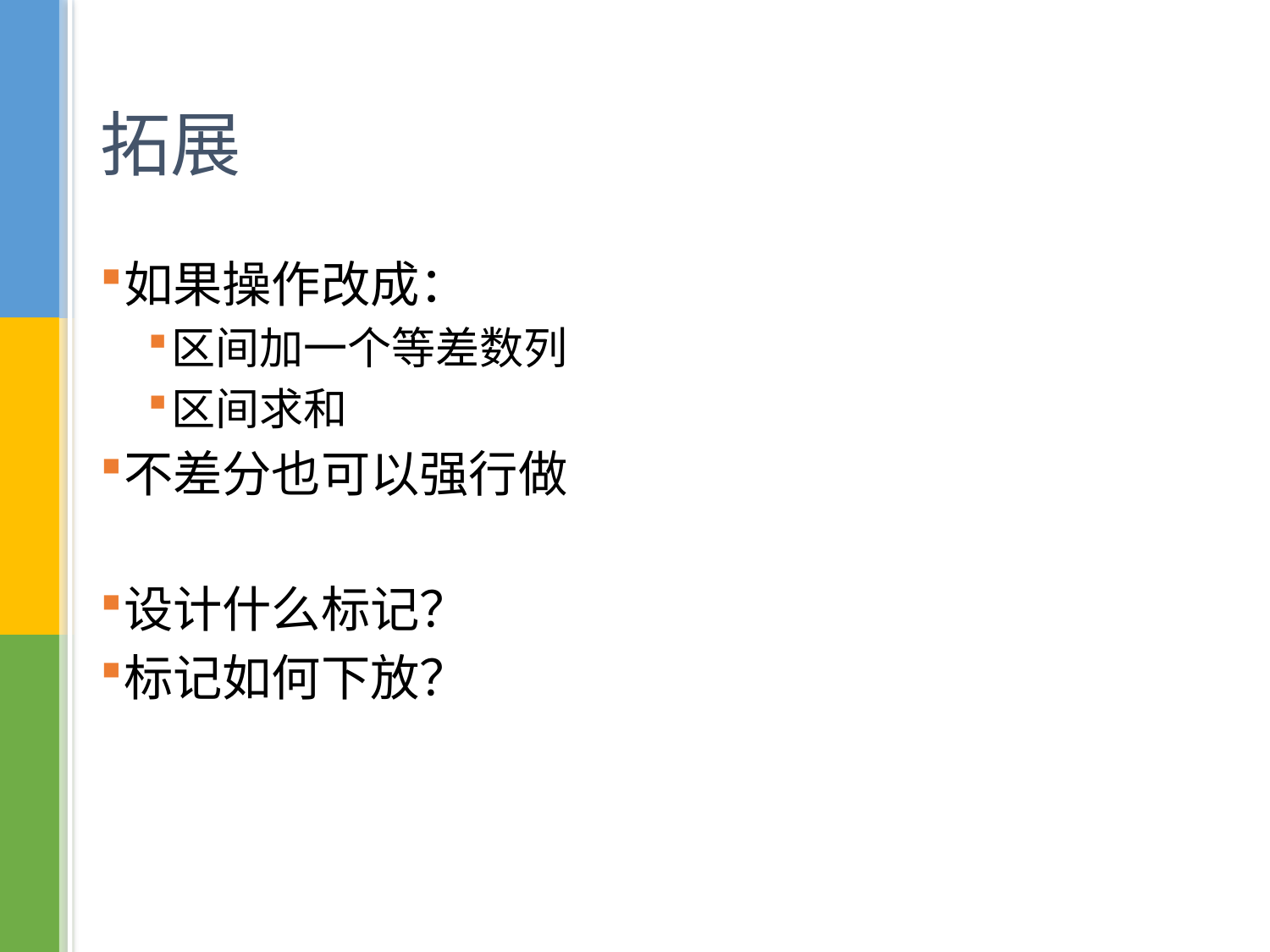

# 拓展
如果操作改成：
区间加一个等差数列
区间求和
不差分也可以强行做

设计什么标记？
标记如何下放？